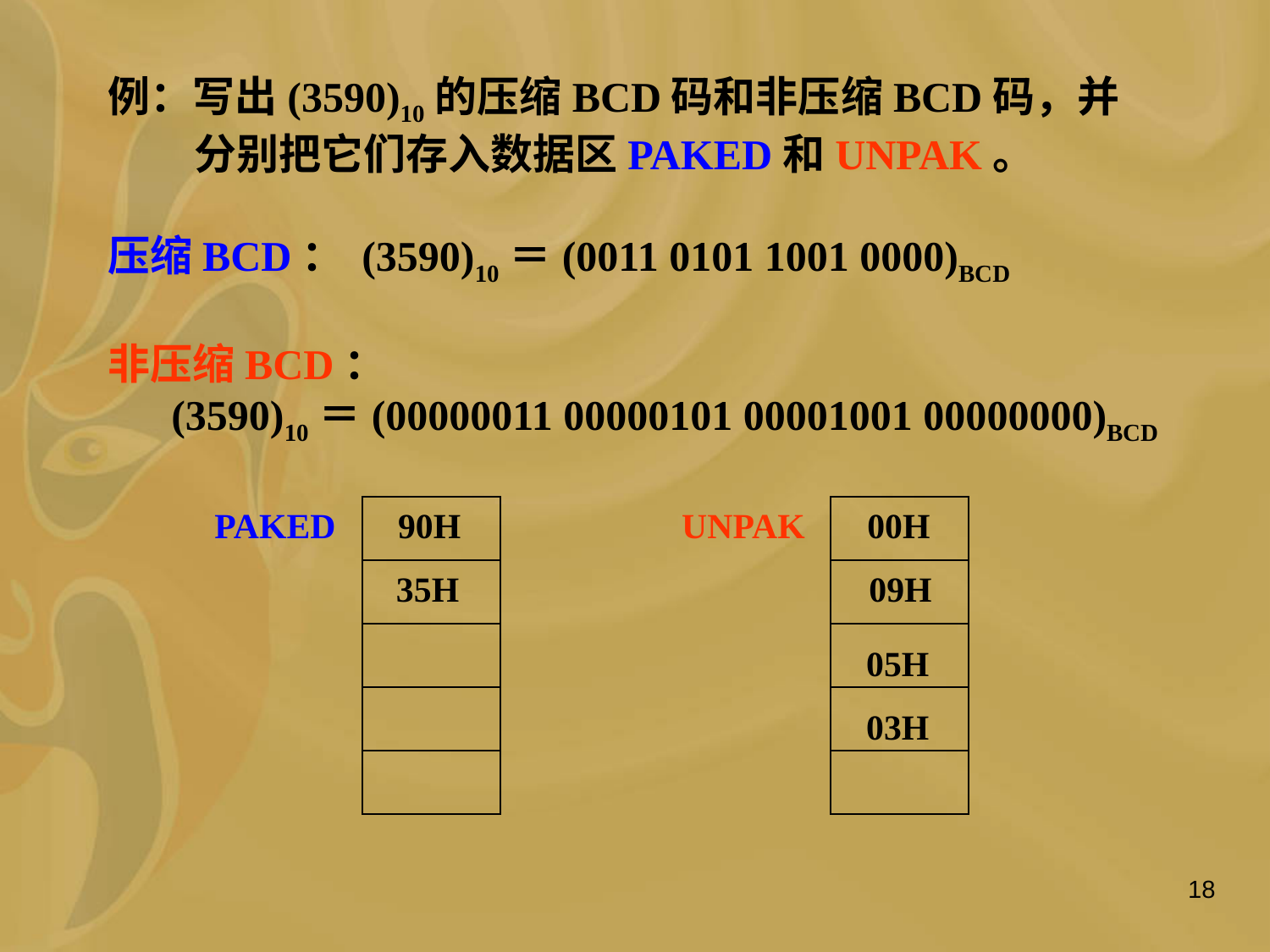

例：写出(3590)10的压缩BCD码和非压缩BCD码，并
        分别把它们存入数据区PAKED和UNPAK。

压缩BCD：	(3590)10＝(0011 0101 1001 0000)BCD

非压缩BCD：
      (3590)10＝(00000011 00000101 00001001 00000000)BCD
PAKED       90H

35H
UNPAK       00H

 09H
 05H
 03H
18